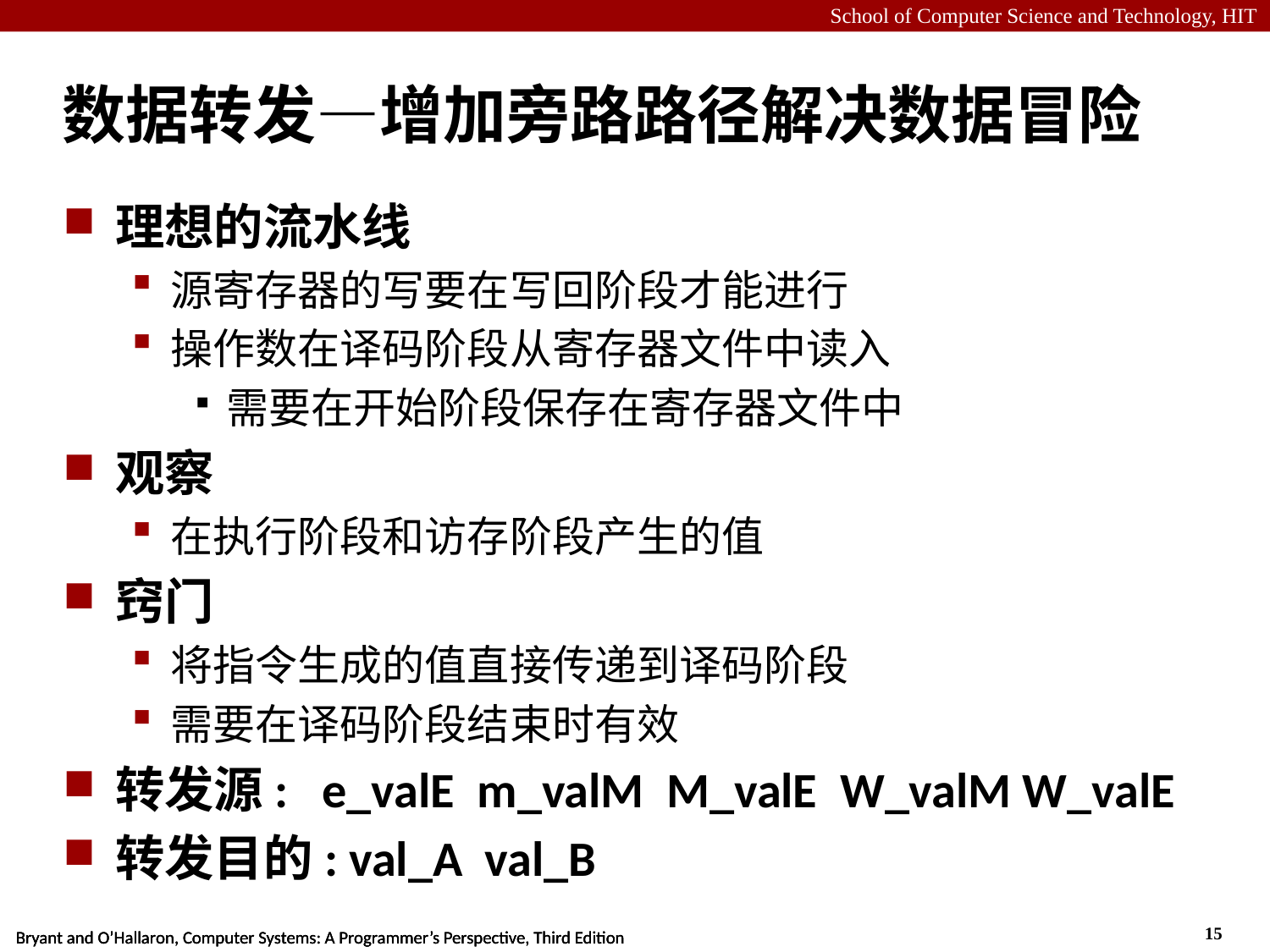

# 数据转发—增加旁路路径解决数据冒险
理想的流水线
源寄存器的写要在写回阶段才能进行
操作数在译码阶段从寄存器文件中读入
需要在开始阶段保存在寄存器文件中
观察
在执行阶段和访存阶段产生的值
窍门
将指令生成的值直接传递到译码阶段
需要在译码阶段结束时有效
转发源:   e_valE  m_valM  M_valE  W_valM W_valE
转发目的: val_A  val_B